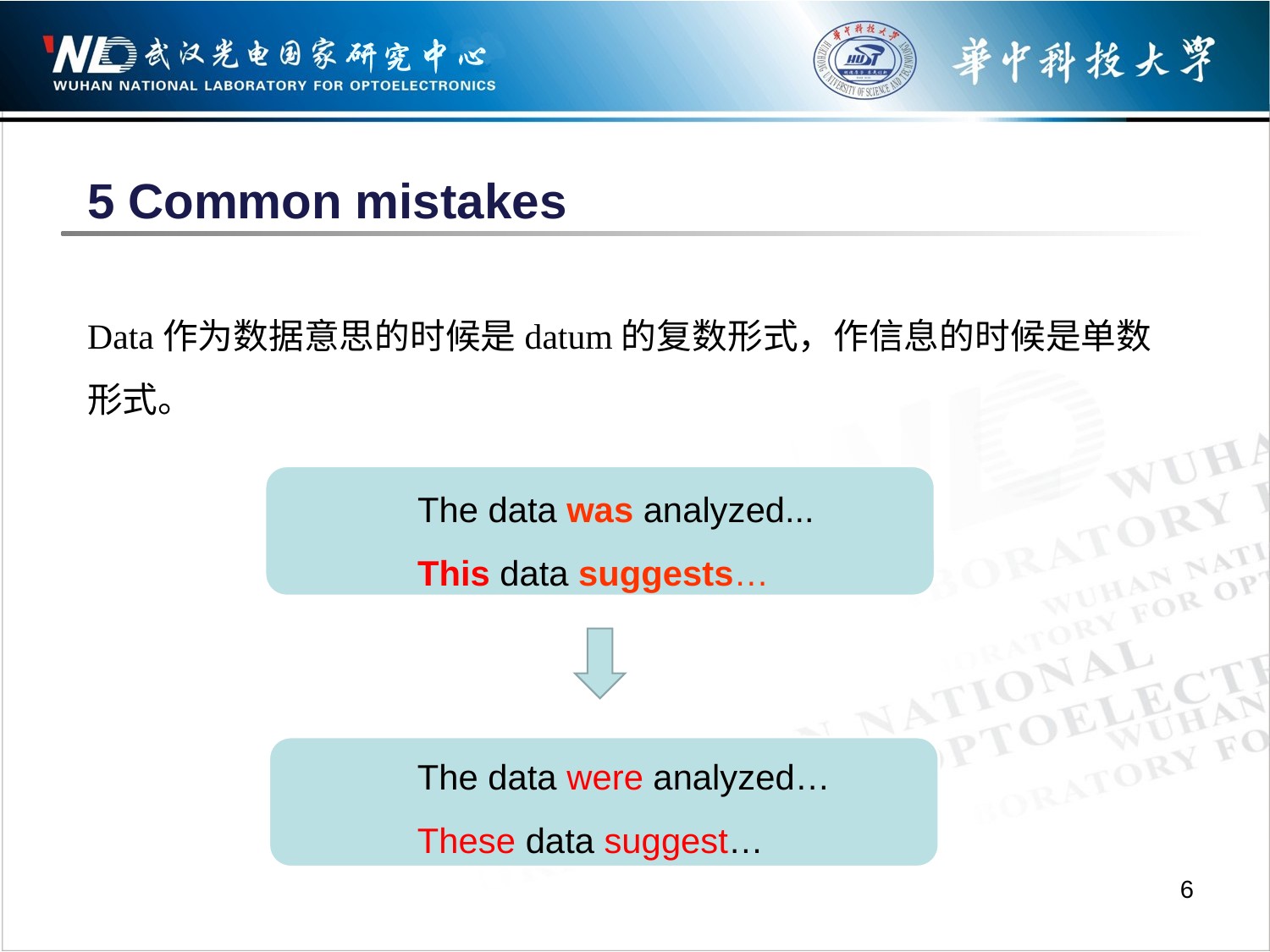

5 Common mistakes
Data作为数据意思的时候是datum的复数形式，作信息的时候是单数形式。
The data was analyzed...
This data suggests…

The data were analyzed…
These data suggest…

6